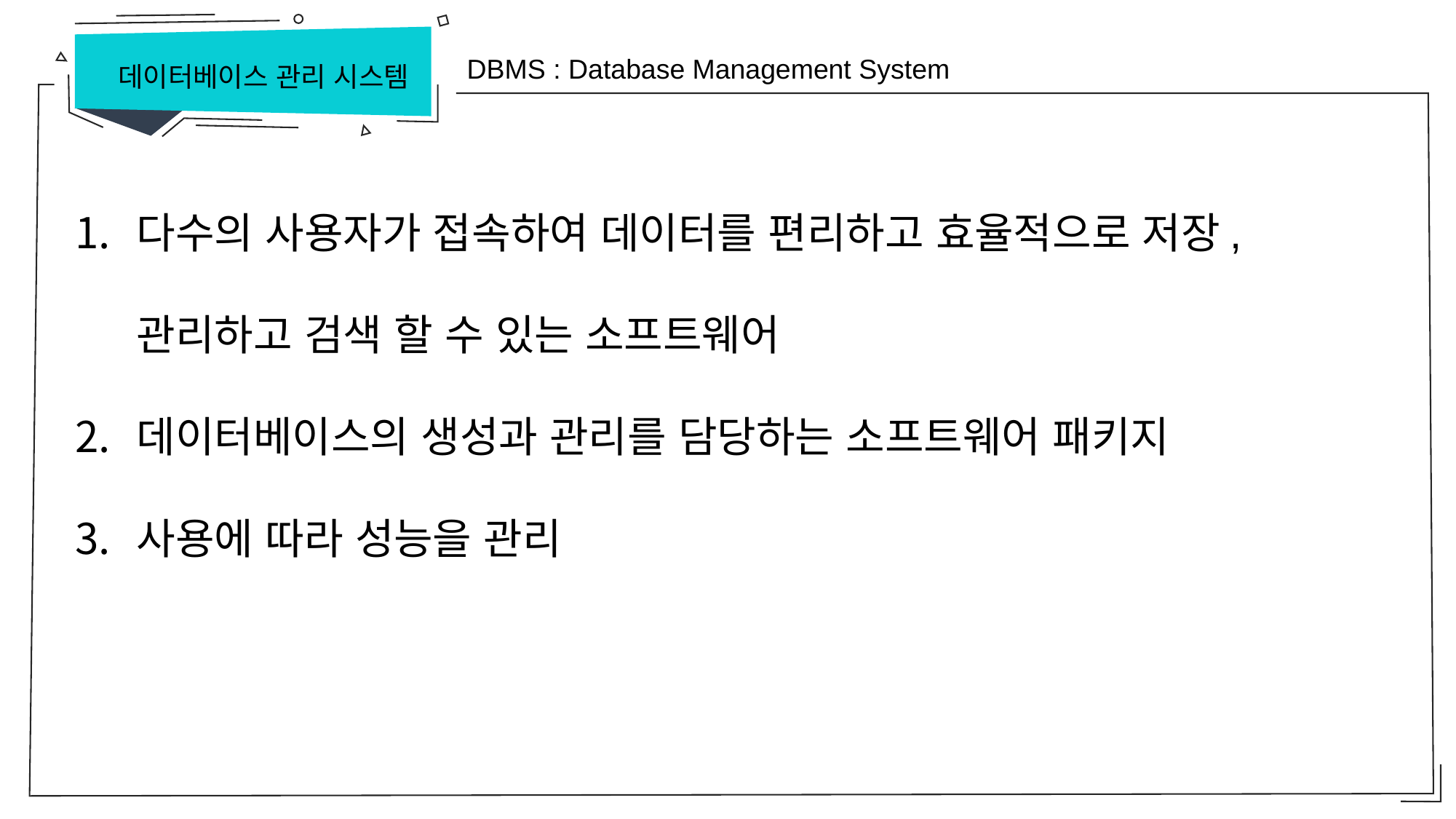

DBMS : Database Management System
데이터베이스 관리 시스템
다수의 사용자가 접속하여 데이터를 편리하고 효율적으로 저장, 관리하고 검색 할 수 있는 소프트웨어
데이터베이스의 생성과 관리를 담당하는 소프트웨어 패키지
사용에 따라 성능을 관리